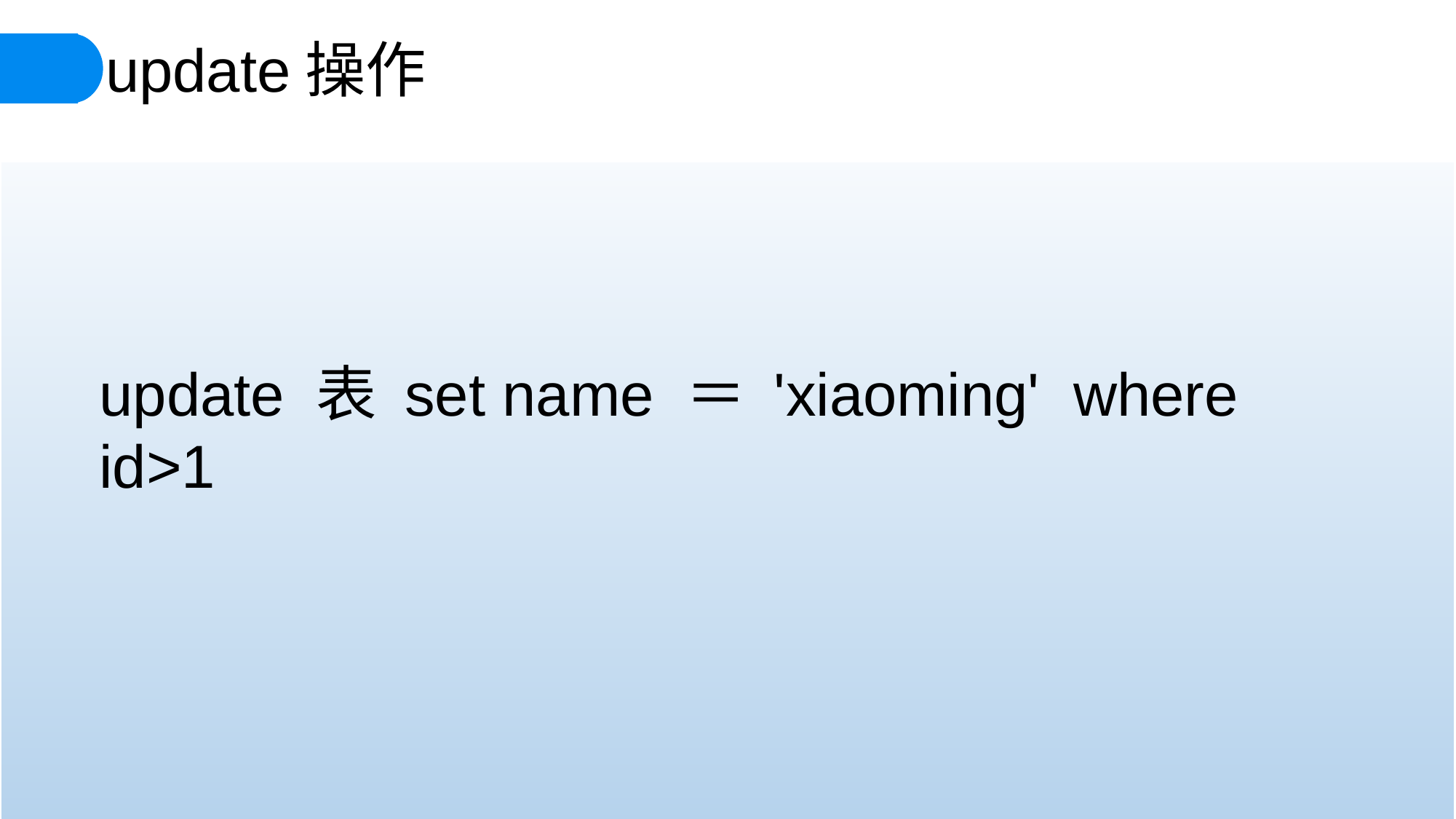

update操作

update 表 set name ＝ 'xiaoming'  where id>1